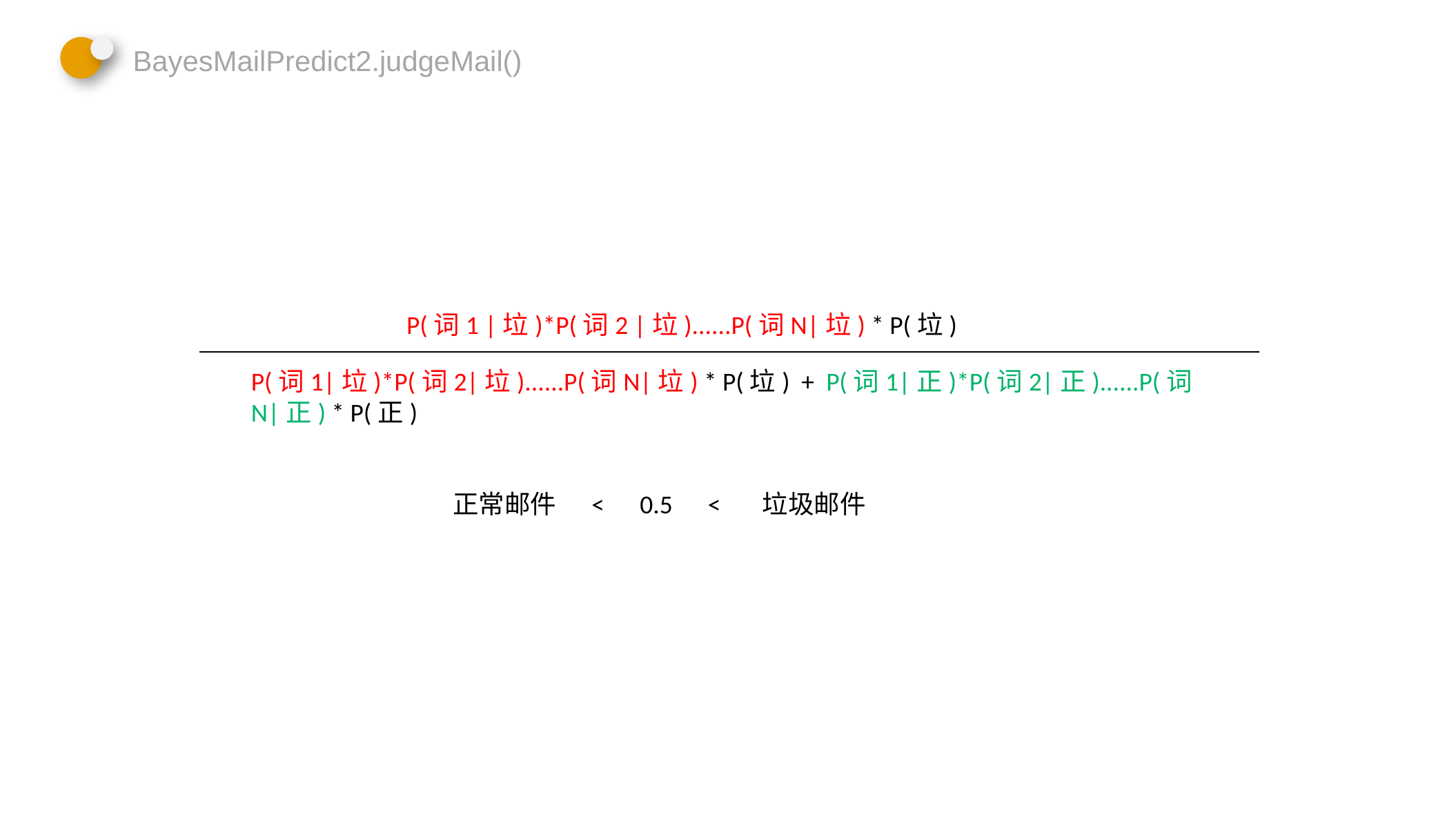

BayesMailPredict2.judgeMail()
P(词1 |垃)*P(词2 |垃)......P(词N|垃) * P(垃)
P(词1|垃)*P(词2|垃)......P(词N|垃) * P(垃)  +  P(词1|正)*P(词2|正)......P(词N|正) * P(正)
正常邮件     <      0.5      <      垃圾邮件